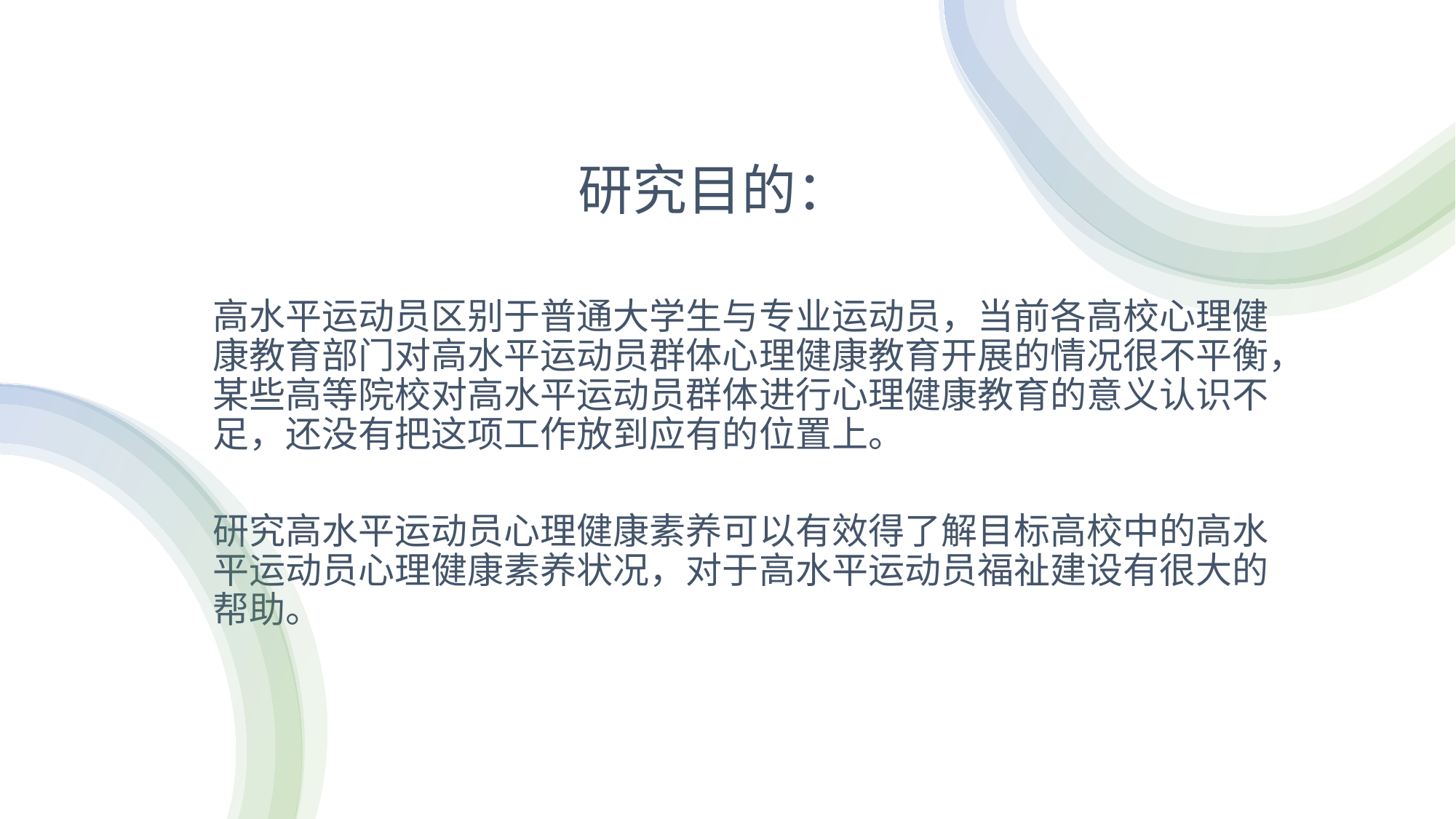

# 研究目的：

高水平运动员区别于普通大学生与专业运动员，当前各高校心理健康教育部门对高水平运动员群体心理健康教育开展的情况很不平衡，某些高等院校对高水平运动员群体进行心理健康教育的意义认识不足，还没有把这项工作放到应有的位置上。

研究高水平运动员心理健康素养可以有效得了解目标高校中的高水平运动员心理健康素养状况，对于高水平运动员福祉建设有很大的帮助。